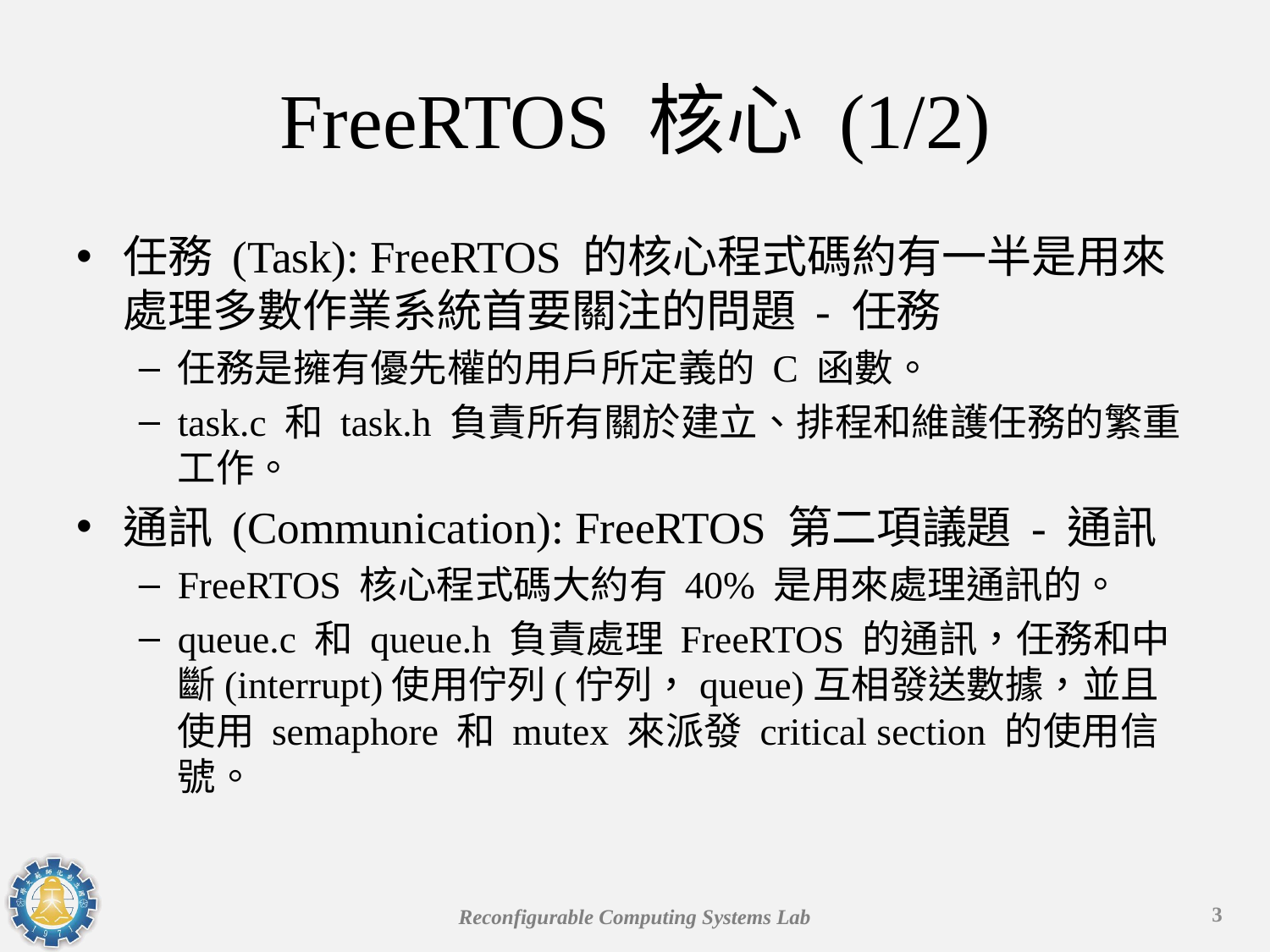

# FreeRTOS 核心 (1/2)
任務 (Task): FreeRTOS 的核心程式碼約有一半是用來處理多數作業系統首要關注的問題 - 任務
任務是擁有優先權的用戶所定義的 C 函數。
task.c 和 task.h 負責所有關於建立、排程和維護任務的繁重工作。
通訊 (Communication): FreeRTOS 第二項議題 - 通訊
FreeRTOS 核心程式碼大約有 40% 是用來處理通訊的。
queue.c 和 queue.h 負責處理 FreeRTOS 的通訊，任務和中斷(interrupt)使用佇列(佇列，queue)互相發送數據，並且使用 semaphore 和 mutex 來派發 critical section 的使用信號。
3